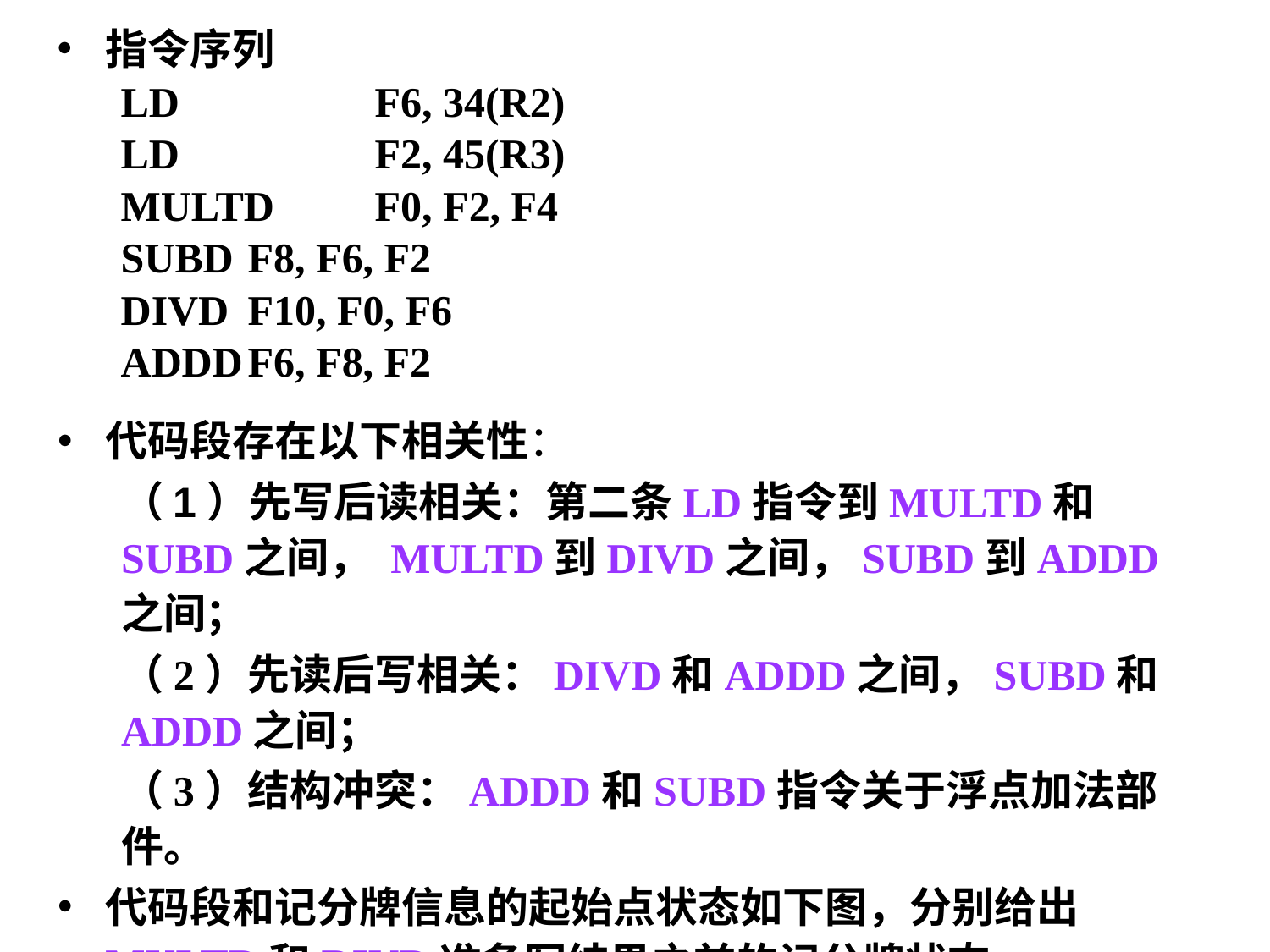

指令序列
LD		F6, 34(R2)
LD		F2, 45(R3)
MULTD	F0, F2, F4
SUBD	F8, F6, F2
DIVD	F10, F0, F6
ADDD	F6, F8, F2
代码段存在以下相关性：
（1）先写后读相关：第二条LD指令到MULTD和SUBD之间， MULTD到DIVD之间，SUBD到ADDD之间；
（2）先读后写相关：DIVD和ADDD之间，SUBD和ADDD之间；
（3）结构冲突：ADDD和SUBD指令关于浮点加法部件。
代码段和记分牌信息的起始点状态如下图，分别给出MULTD和DIVD准备写结果之前的记分牌状态。